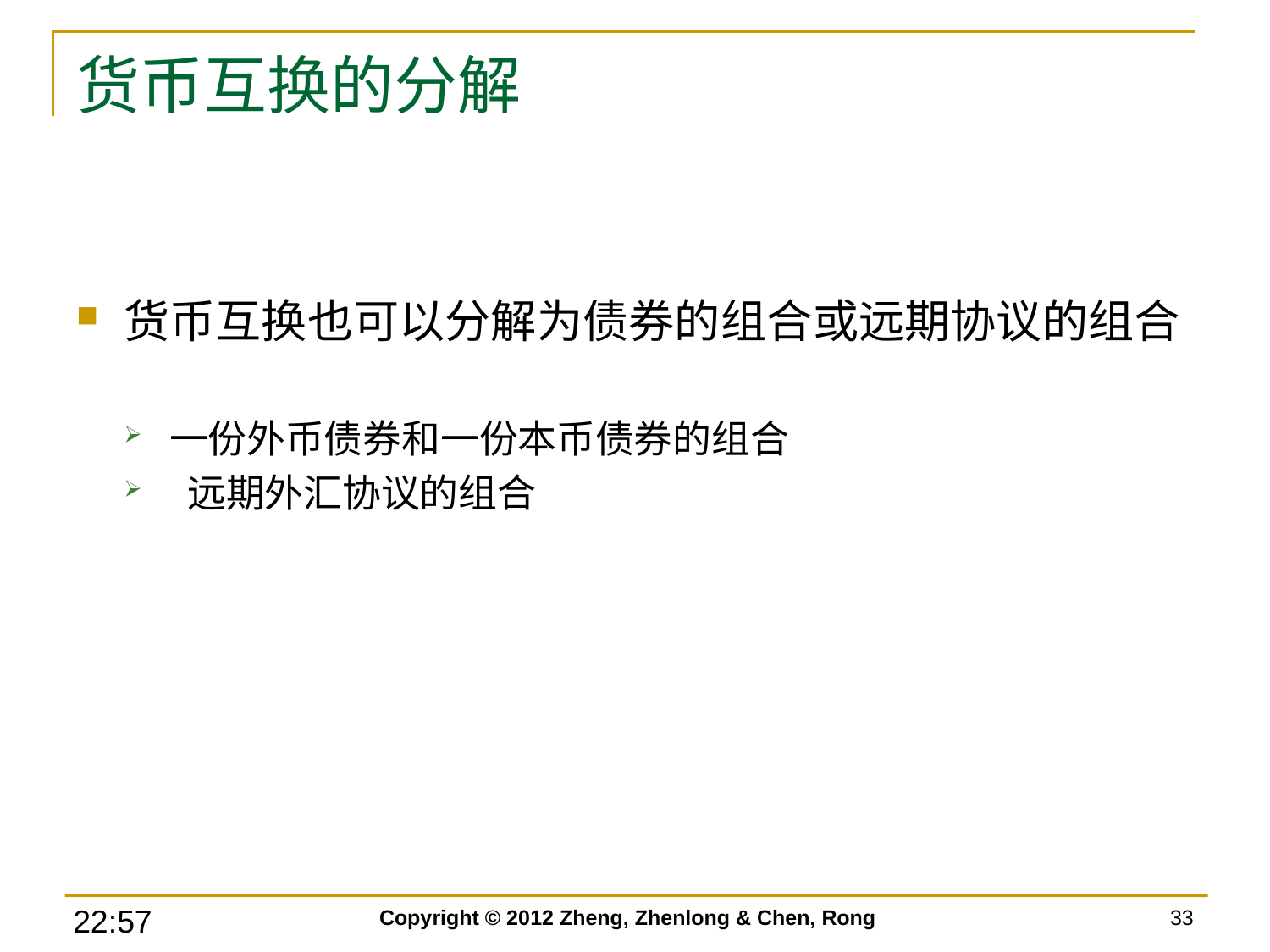

# 货币互换的分解

货币互换也可以分解为债券的组合或远期协议的组合

一份外币债券和一份本币债券的组合
 远期外汇协议的组合
Copyright © 2012 Zheng, Zhenlong & Chen, Rong
33